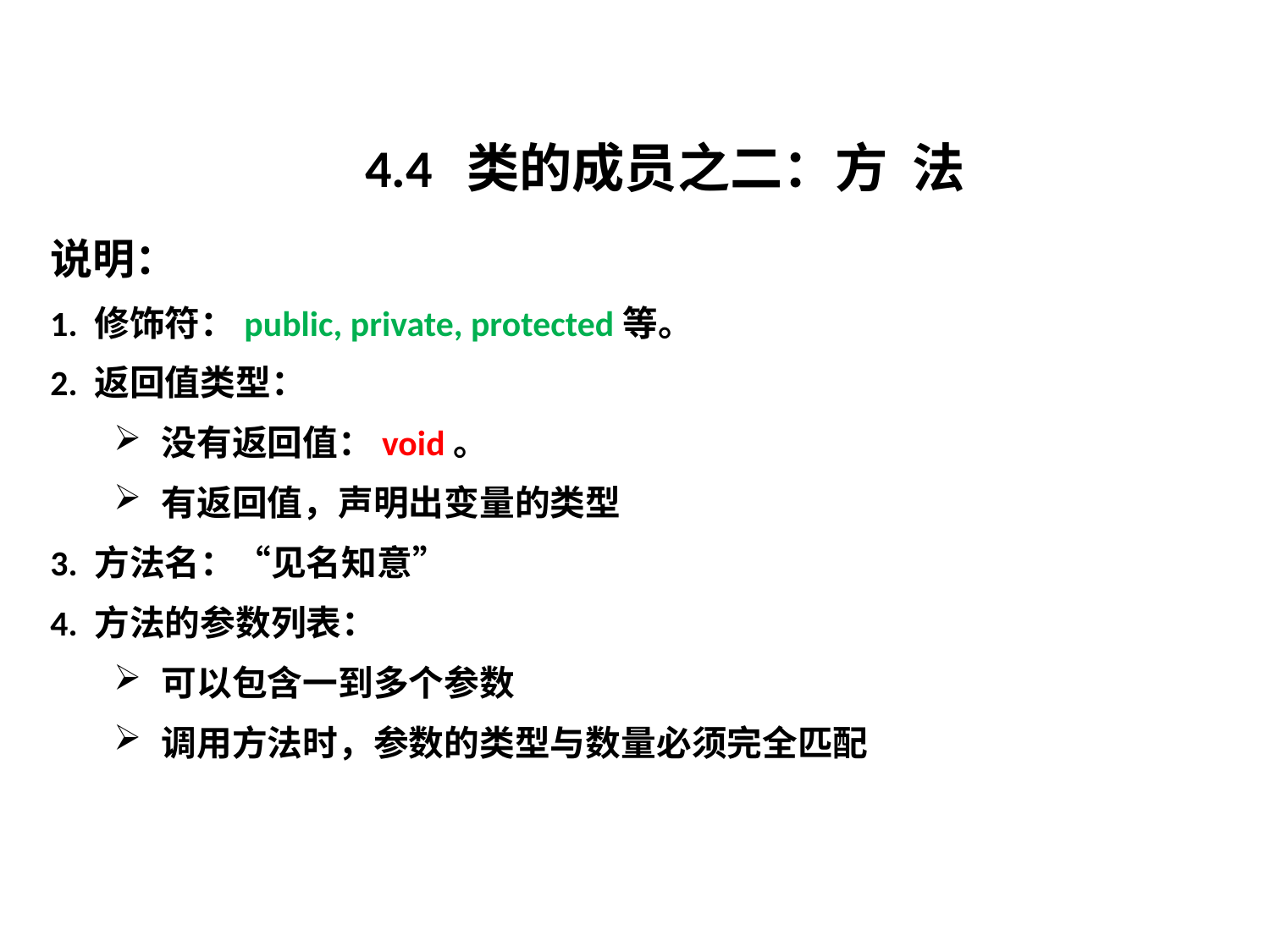

# 4.4  类的成员之二：方  法
说明：
1. 修饰符：public, private, protected等。
2. 返回值类型：
没有返回值：void。
有返回值，声明出变量的类型
3. 方法名：“见名知意”
4. 方法的参数列表：
可以包含一到多个参数
调用方法时，参数的类型与数量必须完全匹配